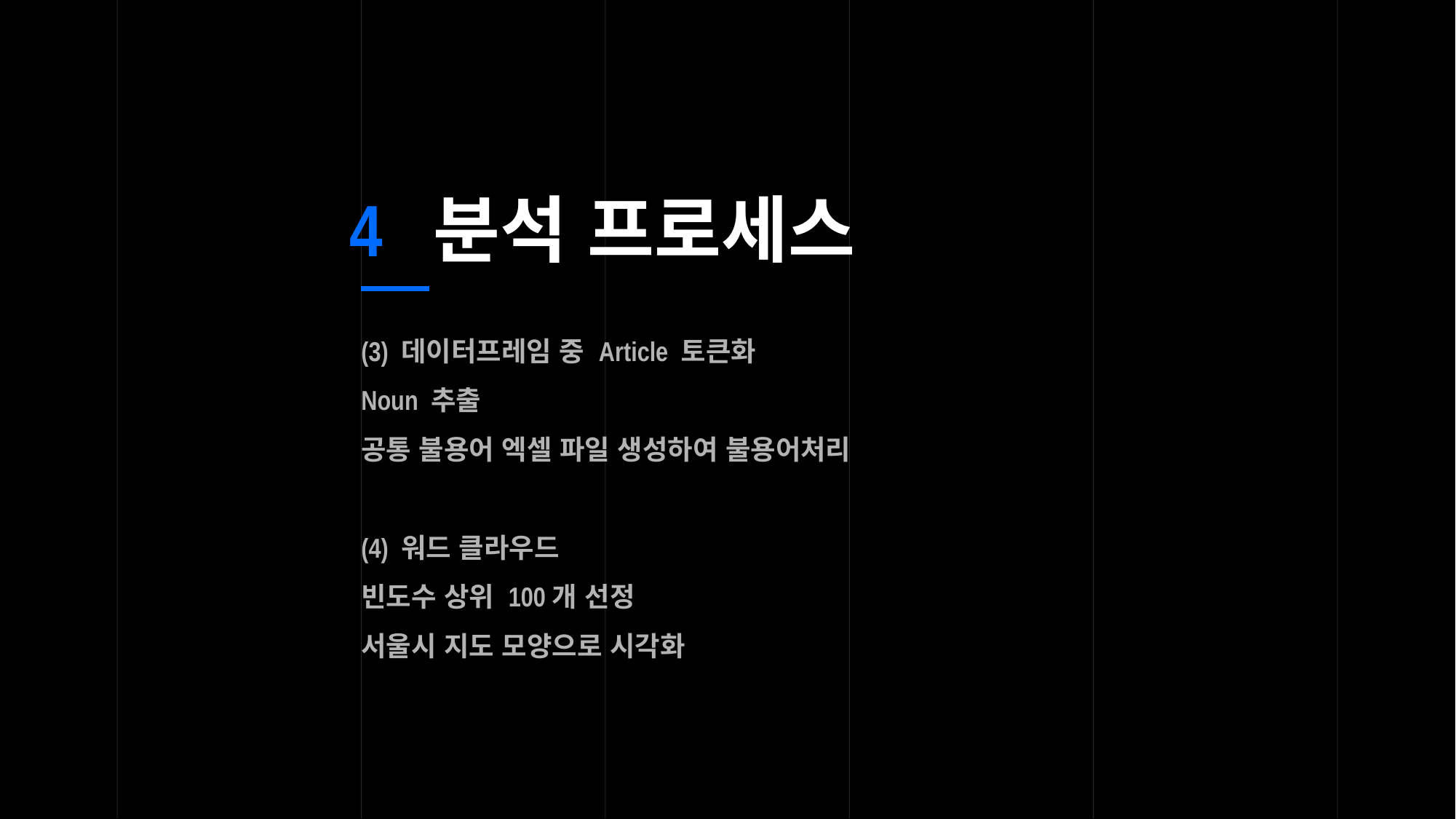

4  분석 프로세스
(3) 데이터프레임 중 Article 토큰화
Noun 추출
공통 불용어 엑셀 파일 생성하여 불용어처리

(4) 워드 클라우드
빈도수 상위 100개 선정
서울시 지도 모양으로 시각화